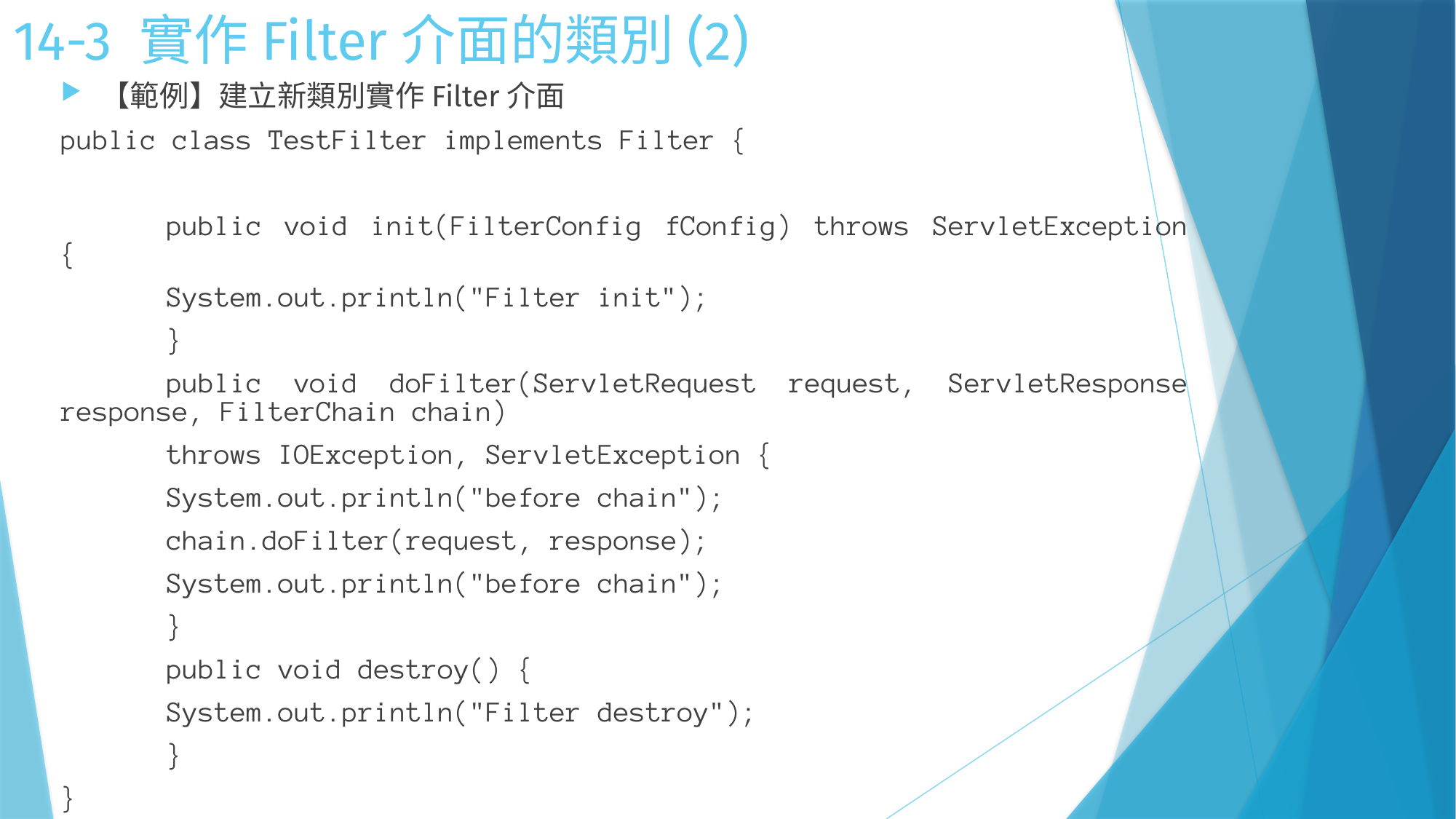

# 14-3 實作Filter介面的類別(2)
【範例】建立新類別實作Filter介面
public class TestFilter implements Filter {

	public void init(FilterConfig fConfig) throws ServletException {
		System.out.println("Filter init");
	}
	public void doFilter(ServletRequest request, ServletResponse response, FilterChain chain)
			throws IOException, ServletException {
		System.out.println("before chain");
		chain.doFilter(request, response);
		System.out.println("before chain");
	}
	public void destroy() {
		System.out.println("Filter destroy");
	}
}